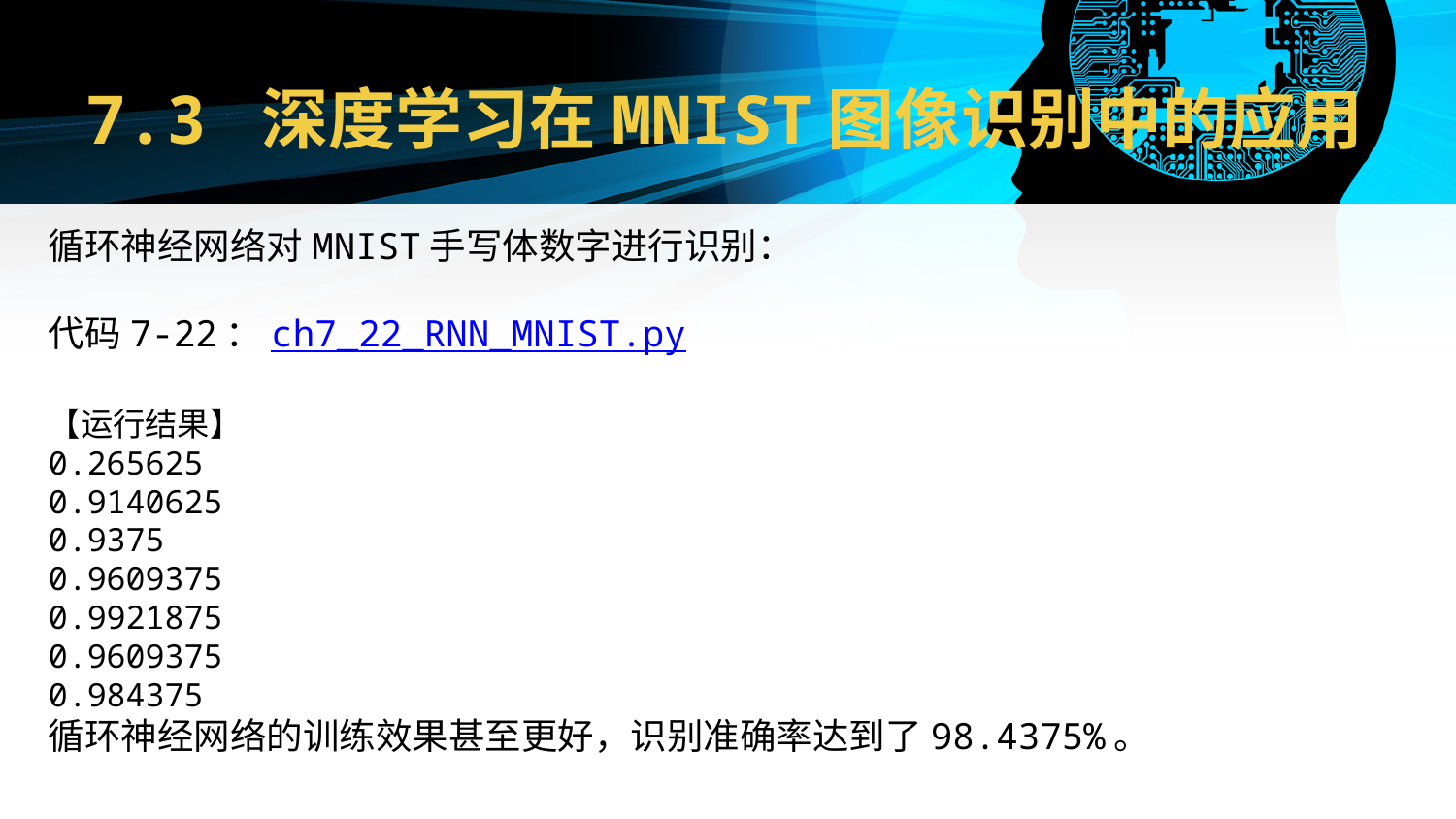

# 7.3 深度学习在MNIST图像识别中的应用
循环神经网络对MNIST手写体数字进行识别：

代码7-22：ch7_22_RNN_MNIST.py

【运行结果】
0.265625
0.9140625
0.9375
0.9609375
0.9921875
0.9609375
0.984375
循环神经网络的训练效果甚至更好，识别准确率达到了98.4375%。